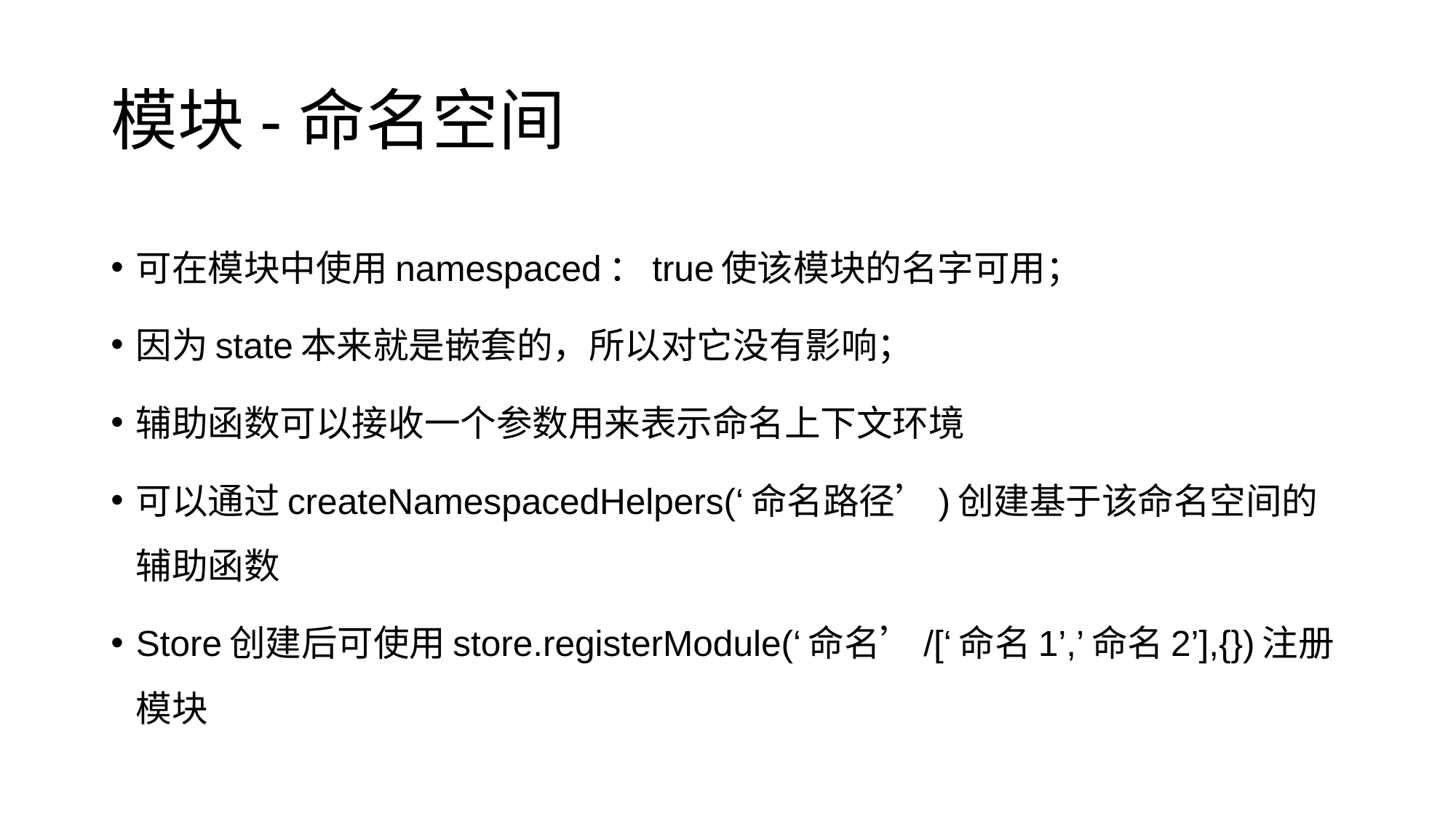

# 模块-命名空间
可在模块中使用namespaced：true使该模块的名字可用；
因为state本来就是嵌套的，所以对它没有影响；
辅助函数可以接收一个参数用来表示命名上下文环境
可以通过createNamespacedHelpers(‘命名路径’)创建基于该命名空间的辅助函数
Store创建后可使用store.registerModule(‘命名’/[‘命名1’,’命名2’],{})注册模块